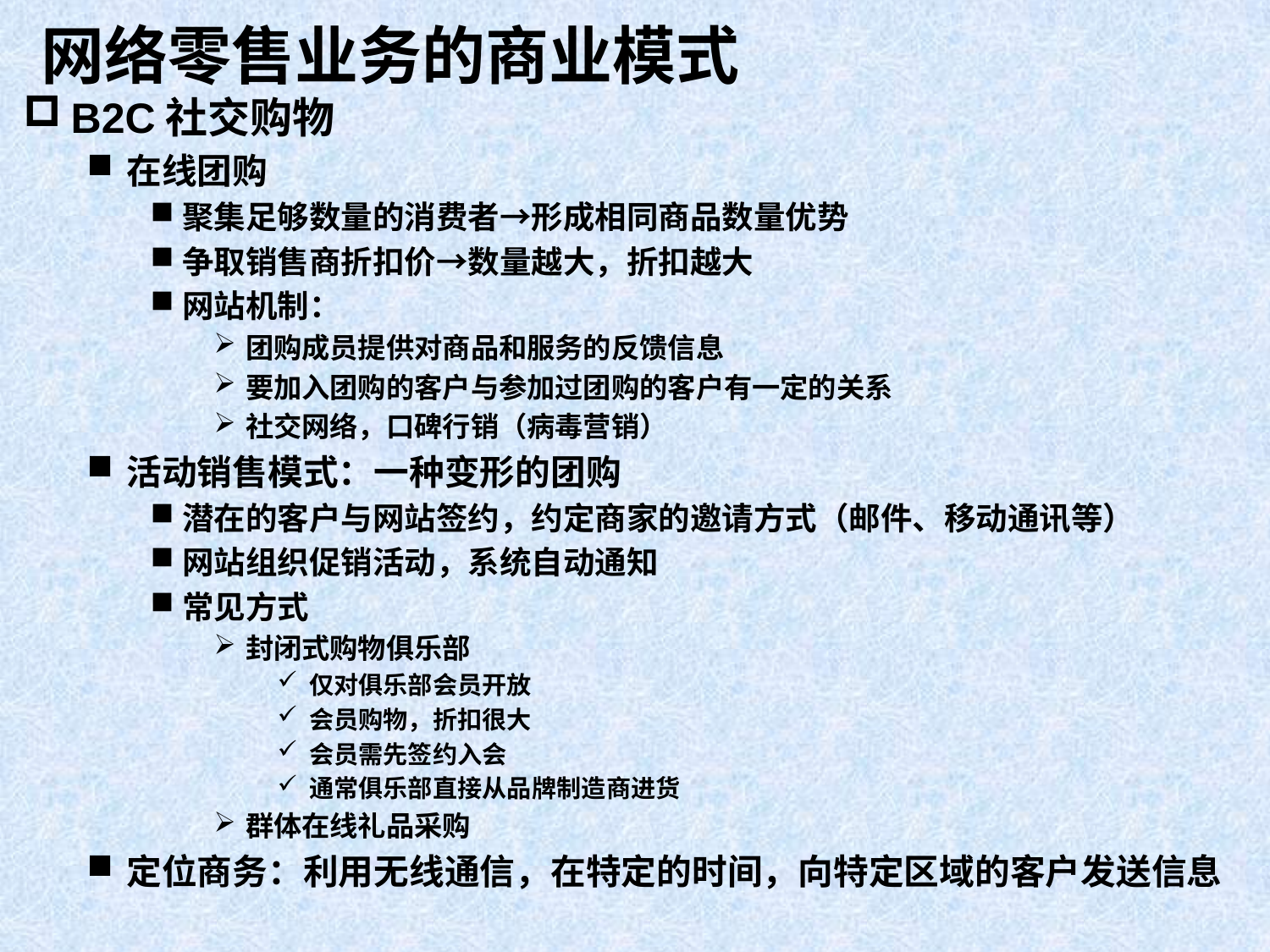

# 网络零售业务的商业模式
B2C社交购物
在线团购
聚集足够数量的消费者→形成相同商品数量优势
争取销售商折扣价→数量越大，折扣越大
网站机制：
团购成员提供对商品和服务的反馈信息
要加入团购的客户与参加过团购的客户有一定的关系
社交网络，口碑行销（病毒营销）
活动销售模式：一种变形的团购
潜在的客户与网站签约，约定商家的邀请方式（邮件、移动通讯等）
网站组织促销活动，系统自动通知
常见方式
封闭式购物俱乐部
仅对俱乐部会员开放
会员购物，折扣很大
会员需先签约入会
通常俱乐部直接从品牌制造商进货
群体在线礼品采购
定位商务：利用无线通信，在特定的时间，向特定区域的客户发送信息